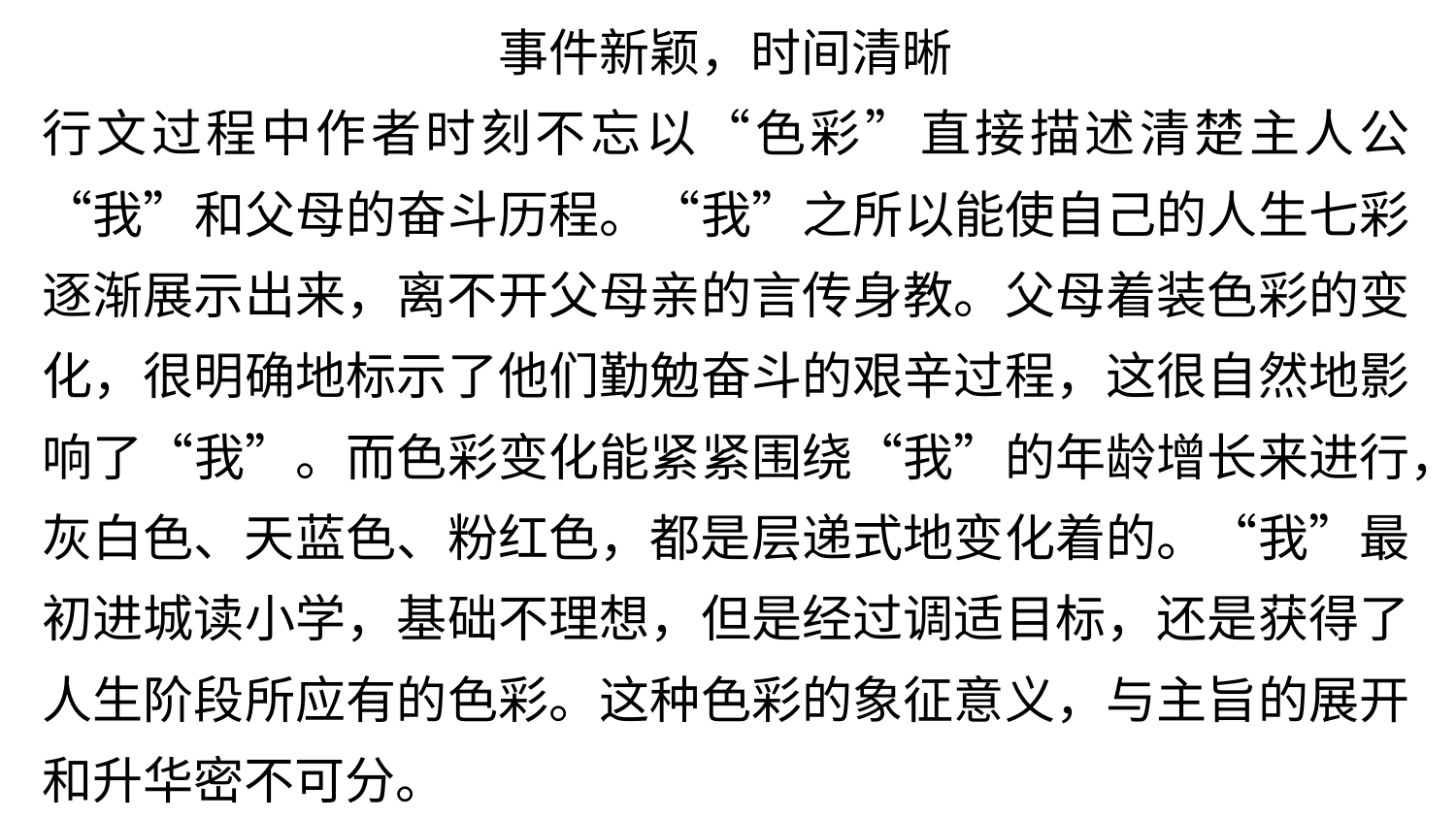

事件新颖，时间清晰
行文过程中作者时刻不忘以“色彩”直接描述清楚主人公“我”和父母的奋斗历程。“我”之所以能使自己的人生七彩逐渐展示出来，离不开父母亲的言传身教。父母着装色彩的变化，很明确地标示了他们勤勉奋斗的艰辛过程，这很自然地影响了“我”。而色彩变化能紧紧围绕“我”的年龄增长来进行，灰白色、天蓝色、粉红色，都是层递式地变化着的。“我”最初进城读小学，基础不理想，但是经过调适目标，还是获得了人生阶段所应有的色彩。这种色彩的象征意义，与主旨的展开和升华密不可分。